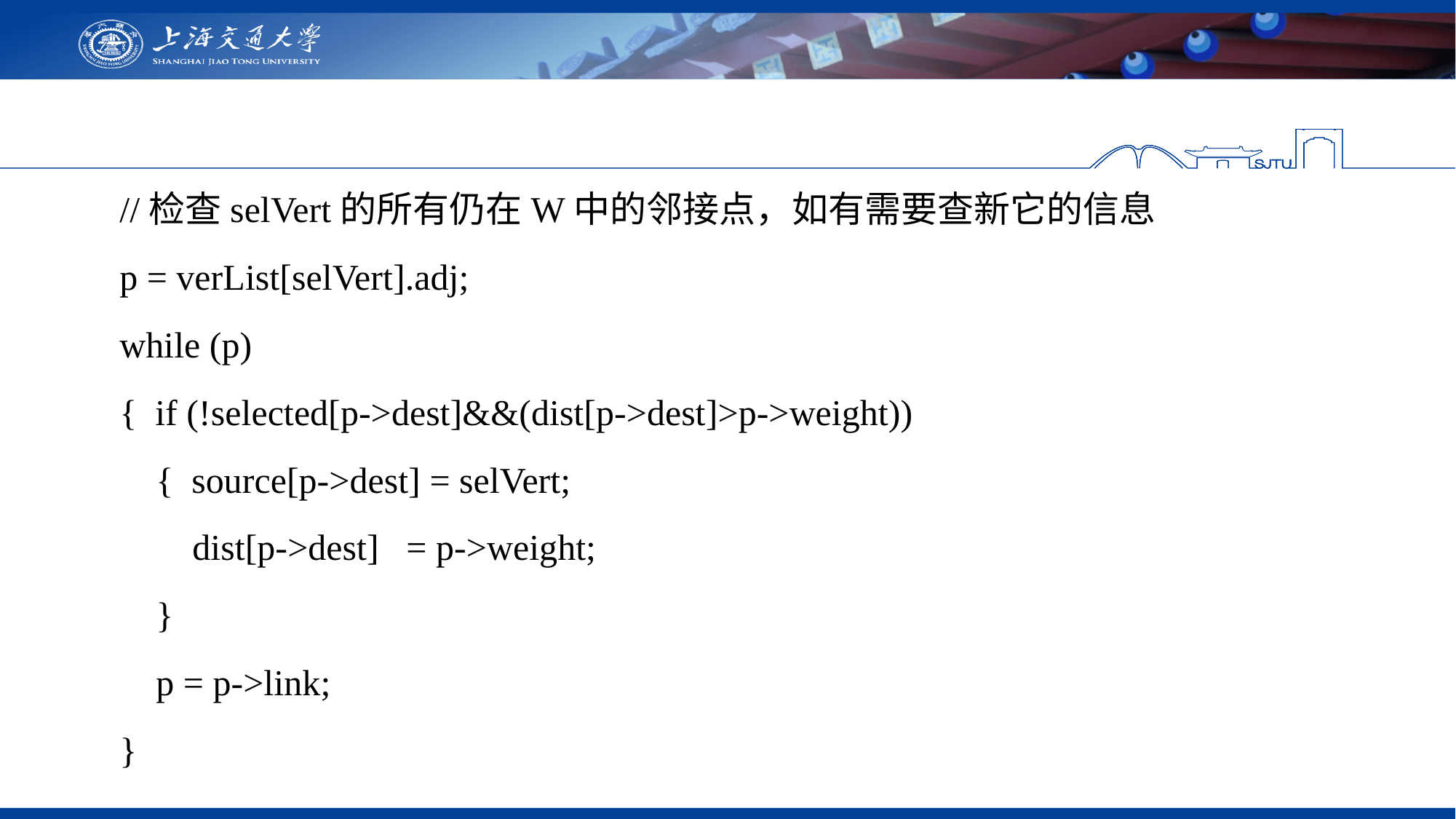

//检查selVert的所有仍在W中的邻接点，如有需要查新它的信息
        p = verList[selVert].adj;
        while (p)
        {  if (!selected[p->dest]&&(dist[p->dest]>p->weight))
            {  source[p->dest] = selVert;
                dist[p->dest]   = p->weight;
            }
            p = p->link;
        }